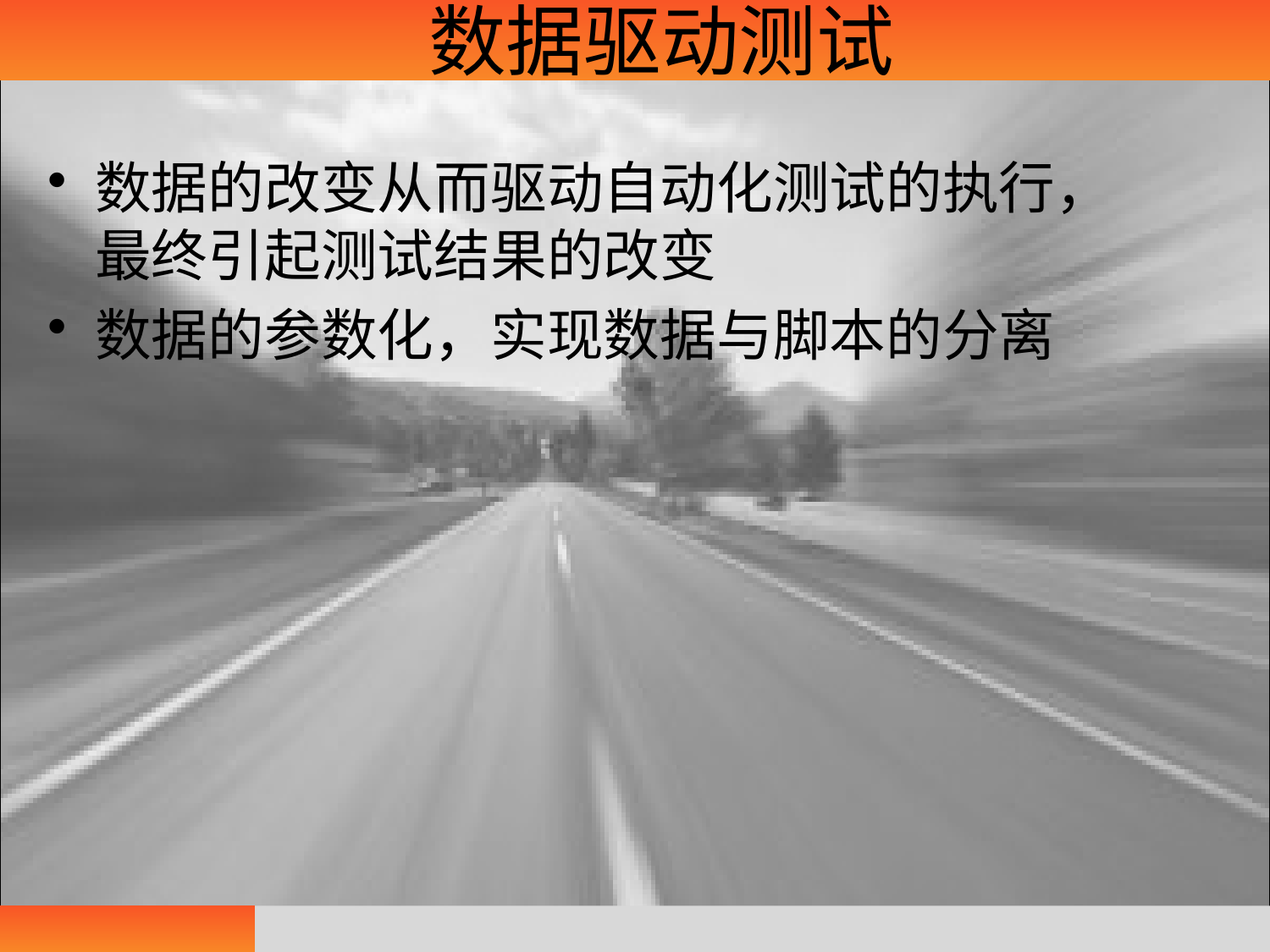

# 数据驱动测试
数据的改变从而驱动自动化测试的执行，最终引起测试结果的改变
数据的参数化，实现数据与脚本的分离